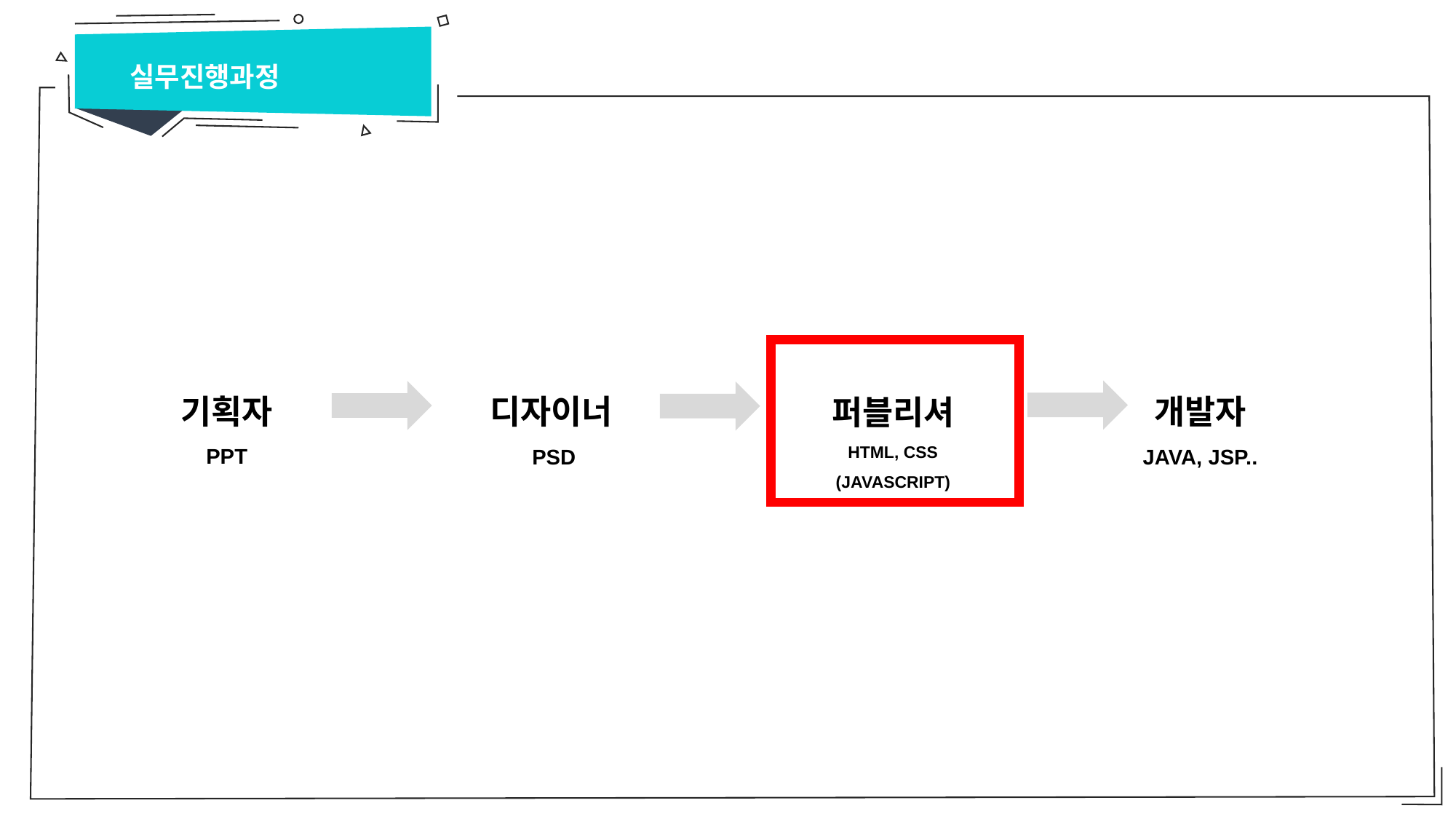

실무진행과정

기획자
PPT

디자이너
 PSD
개발자
JAVA, JSP..
퍼블리셔
HTML, CSS (JAVASCRIPT)